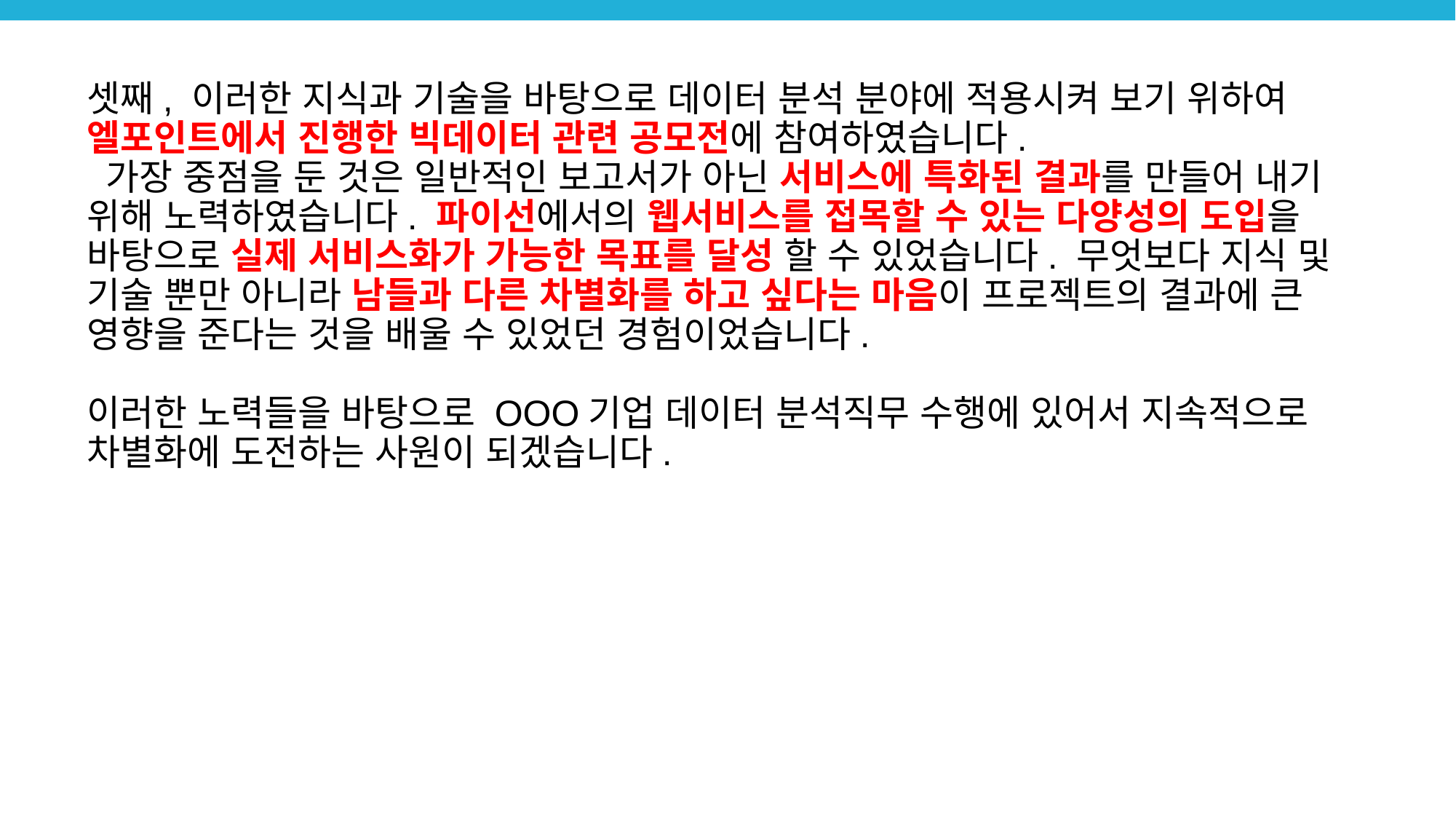

# 셋째, 이러한 지식과 기술을 바탕으로 데이터 분석 분야에 적용시켜 보기 위하여 엘포인트에서 진행한 빅데이터 관련 공모전에 참여하였습니다. 가장 중점을 둔 것은 일반적인 보고서가 아닌 서비스에 특화된 결과를 만들어 내기 위해 노력하였습니다. 파이선에서의 웹서비스를 접목할 수 있는 다양성의 도입을 바탕으로 실제 서비스화가 가능한 목표를 달성 할 수 있었습니다. 무엇보다 지식 및 기술 뿐만 아니라 남들과 다른 차별화를 하고 싶다는 마음이 프로젝트의 결과에 큰 영향을 준다는 것을 배울 수 있었던 경험이었습니다. 이러한 노력들을 바탕으로 OOO기업 데이터 분석직무 수행에 있어서 지속적으로 차별화에 도전하는 사원이 되겠습니다.